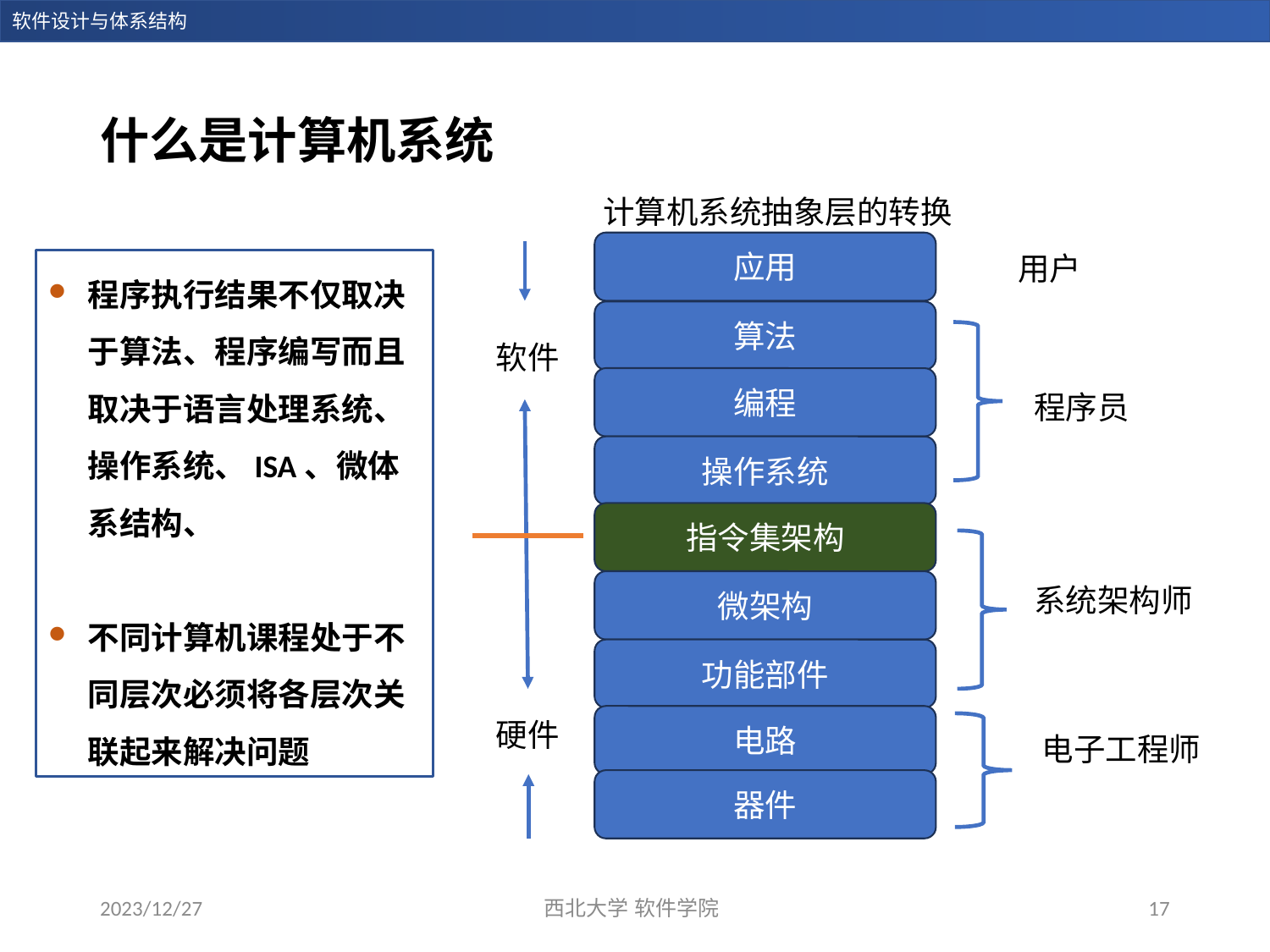

# 什么是计算机系统
计算机系统抽象层的转换
应用
算法
编程
操作系统
指令集架构
微架构
功能部件
电路
器件
用户

软件
程序员

系统架构师
硬件

电子工程师
程序执行结果不仅取决于算法、程序编写而且取决于语言处理系统、操作系统、ISA、微体系结构、

不同计算机课程处于不同层次必须将各层次关联起来解决问题
2023/12/27
西北大学 软件学院
17